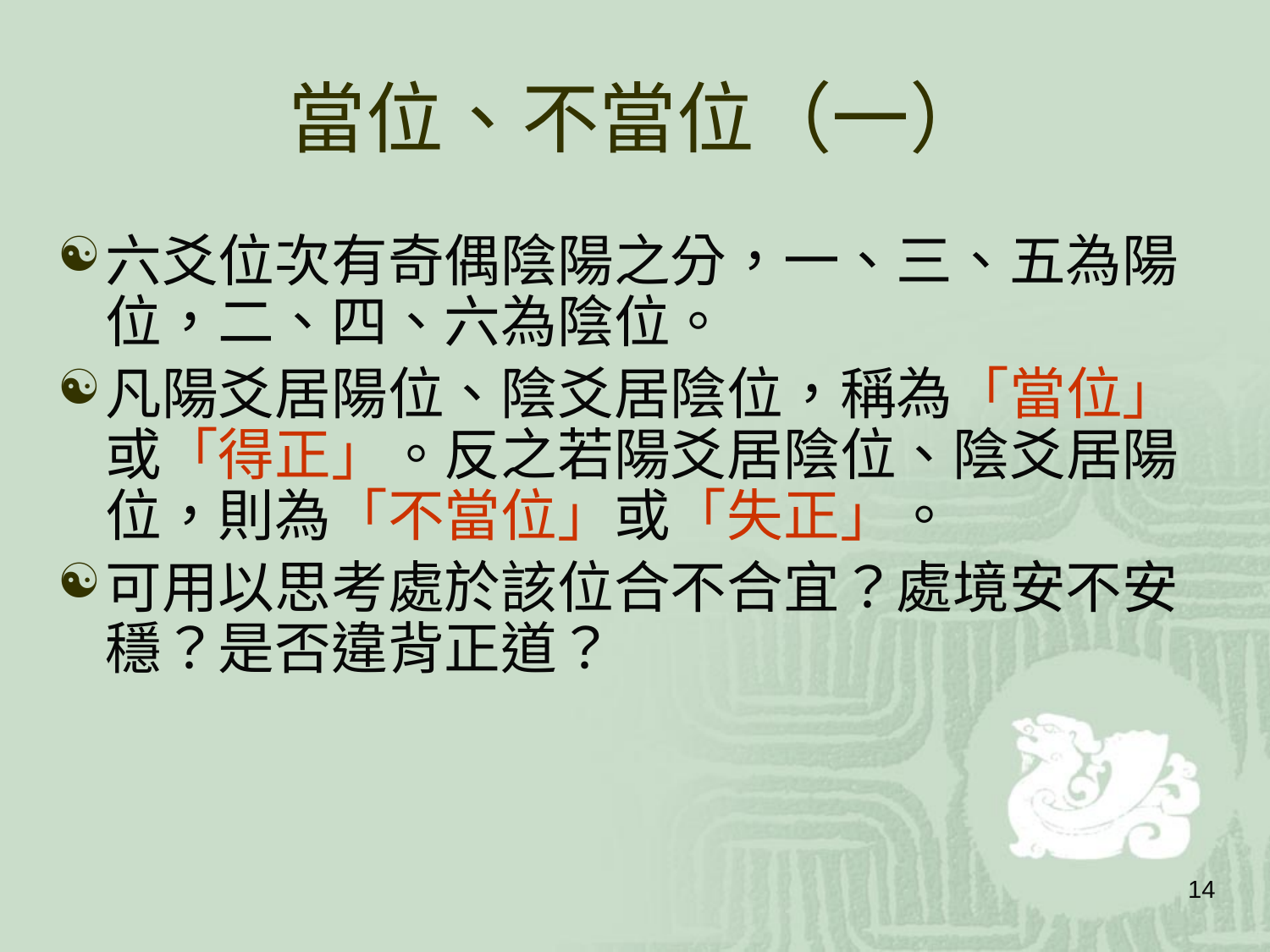

# 當位、不當位（一）
六爻位次有奇偶陰陽之分，一、三、五為陽位，二、四、六為陰位。
凡陽爻居陽位、陰爻居陰位，稱為「當位」或「得正」。反之若陽爻居陰位、陰爻居陽位，則為「不當位」或「失正」。
可用以思考處於該位合不合宜？處境安不安穩？是否違背正道？
14